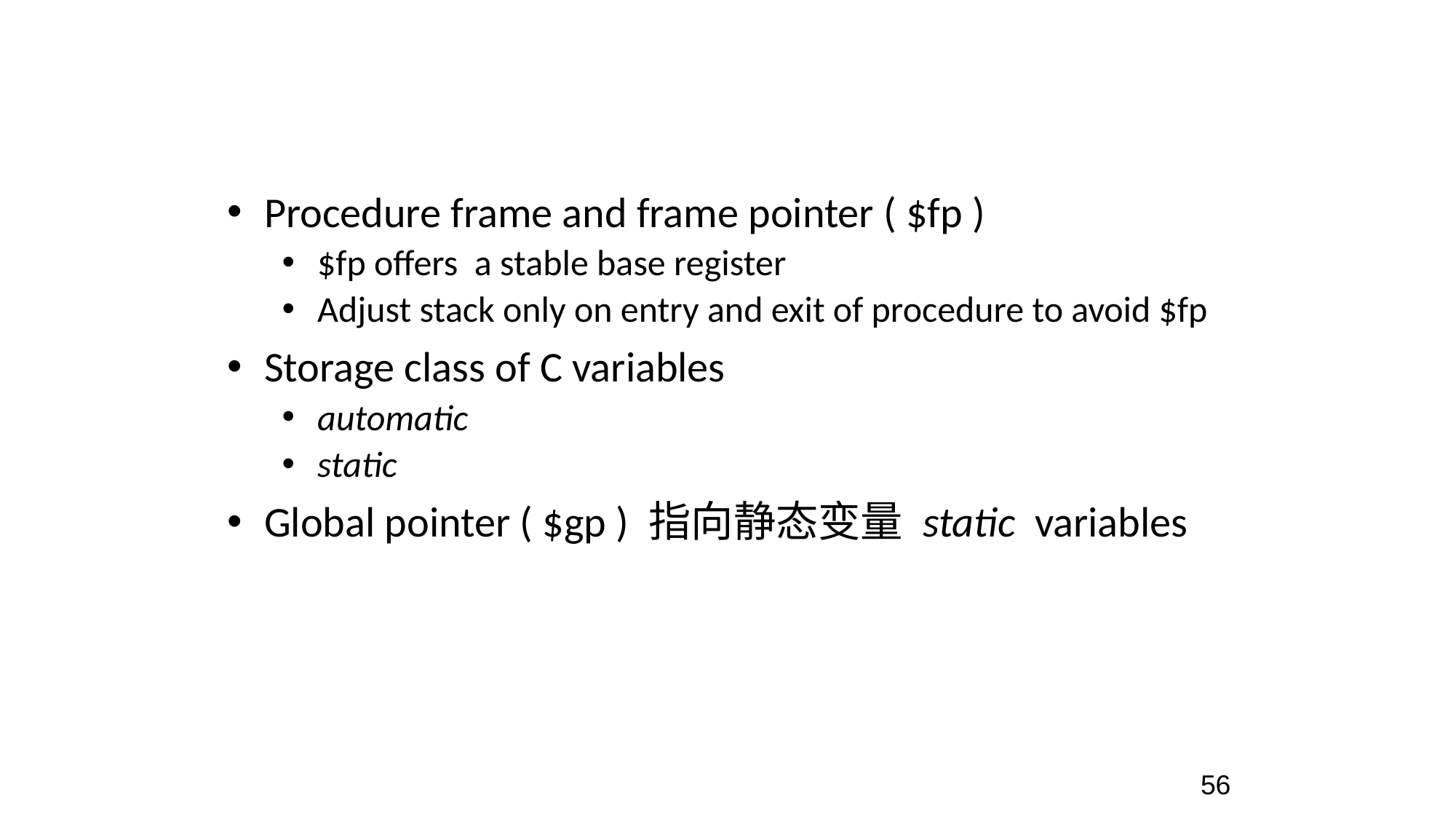

Procedure frame and frame pointer ( $fp )
 $fp offers  a stable base register
 Adjust stack only on entry and exit of procedure to avoid $fp
 Storage class of C variables
 automatic
 static
 Global pointer ( $gp ) 指向静态变量 static  variables

56